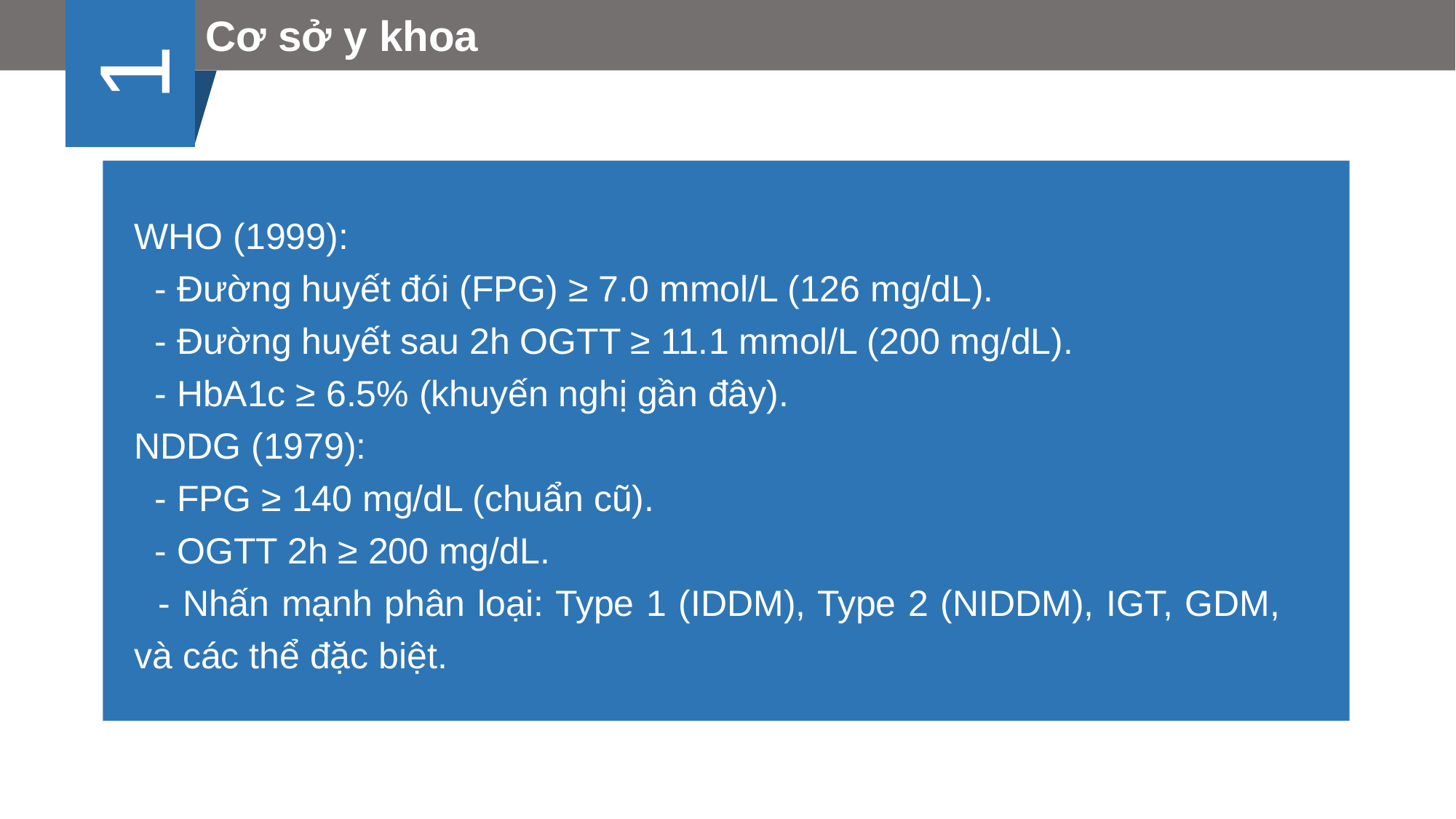

1

Cơ sở y khoa
国内研究
国外研究

WHO (1999):
  - Đường huyết đói (FPG) ≥ 7.0 mmol/L (126 mg/dL).
  - Đường huyết sau 2h OGTT ≥ 11.1 mmol/L (200 mg/dL).
  - HbA1c ≥ 6.5% (khuyến nghị gần đây).
NDDG (1979):
  - FPG ≥ 140 mg/dL (chuẩn cũ).
  - OGTT 2h ≥ 200 mg/dL.
  - Nhấn mạnh phân loại: Type 1 (IDDM), Type 2 (NIDDM), IGT, GDM, và các thể đặc biệt.